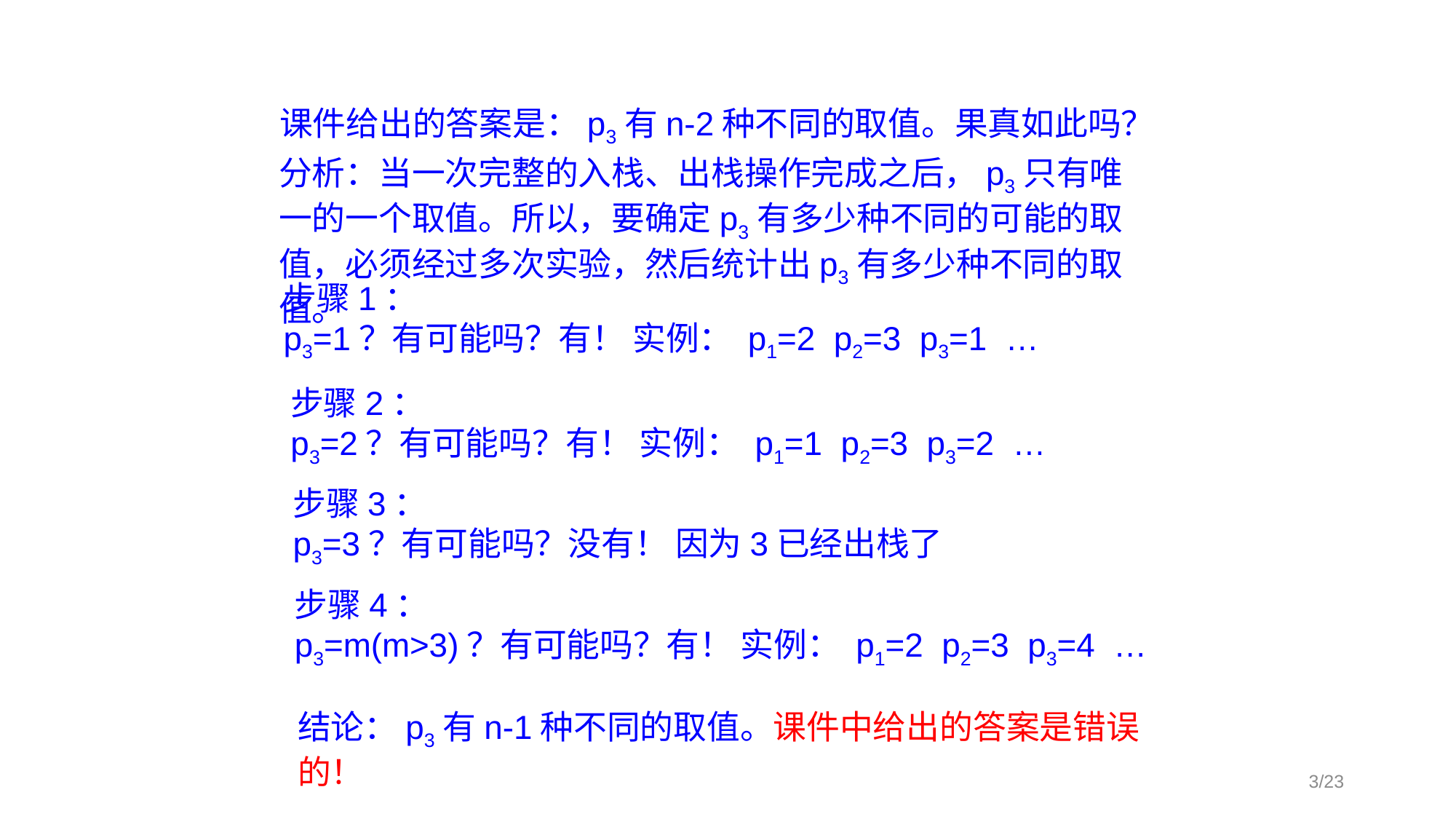

课件给出的答案是：p3有n-2种不同的取值。果真如此吗？
分析：当一次完整的入栈、出栈操作完成之后，p3只有唯一的一个取值。所以，要确定p3有多少种不同的可能的取值，必须经过多次实验，然后统计出p3有多少种不同的取值。
步骤1：
p3=1？有可能吗？有！ 实例： p1=2  p2=3  p3=1  …
步骤2：
p3=2？有可能吗？有！ 实例： p1=1  p2=3  p3=2  …
步骤3：
p3=3？有可能吗？没有！ 因为3已经出栈了
步骤4：
p3=m(m>3)？有可能吗？有！ 实例： p1=2  p2=3  p3=4  …
结论：p3有n-1种不同的取值。课件中给出的答案是错误的！
3/23